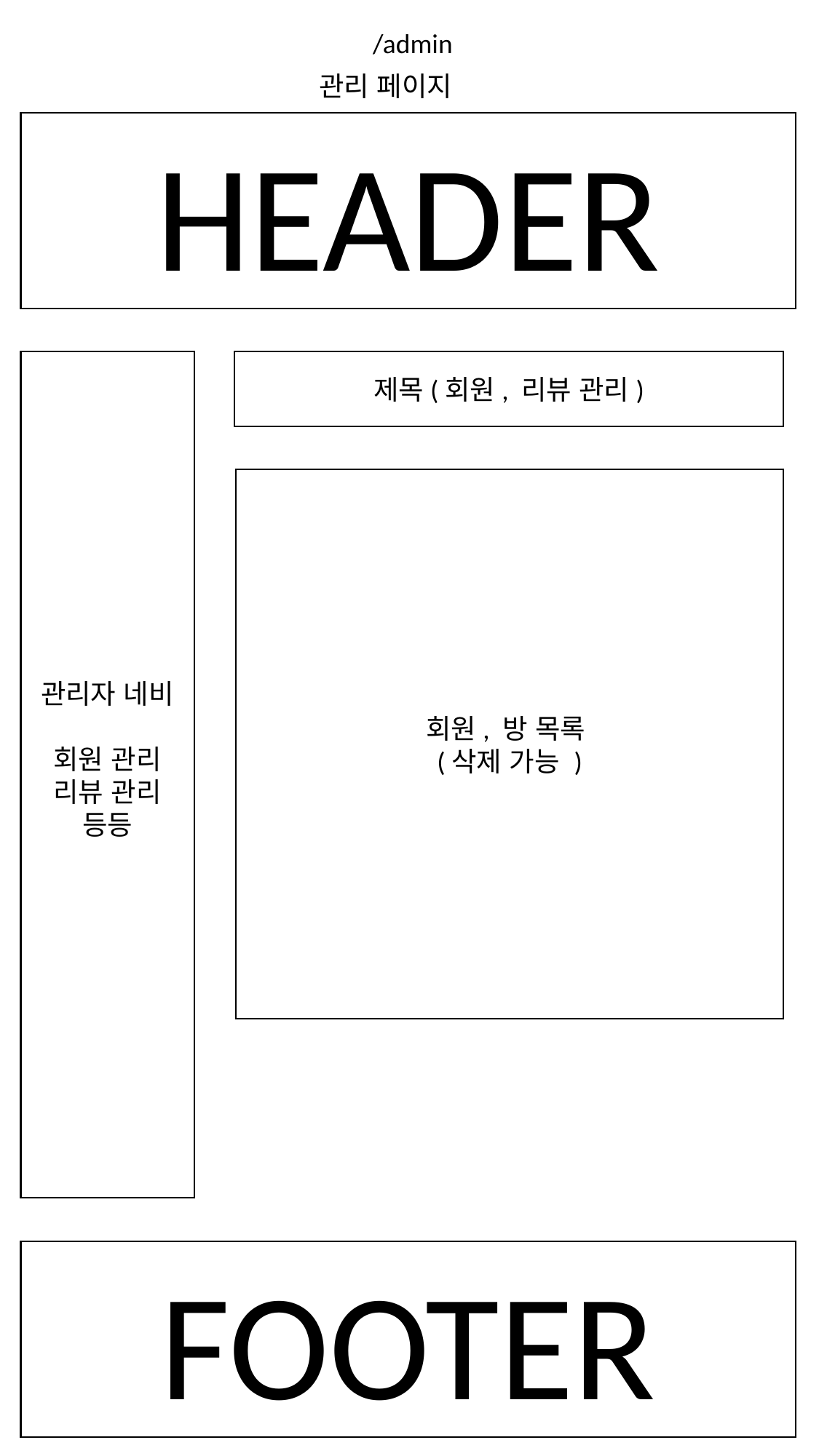

/admin
 관리 페이지
HEADER
관리자 네비

회원 관리
리뷰 관리
등등

제목(회원, 리뷰 관리)
회원, 방 목록
(삭제 가능 )
FOOTER